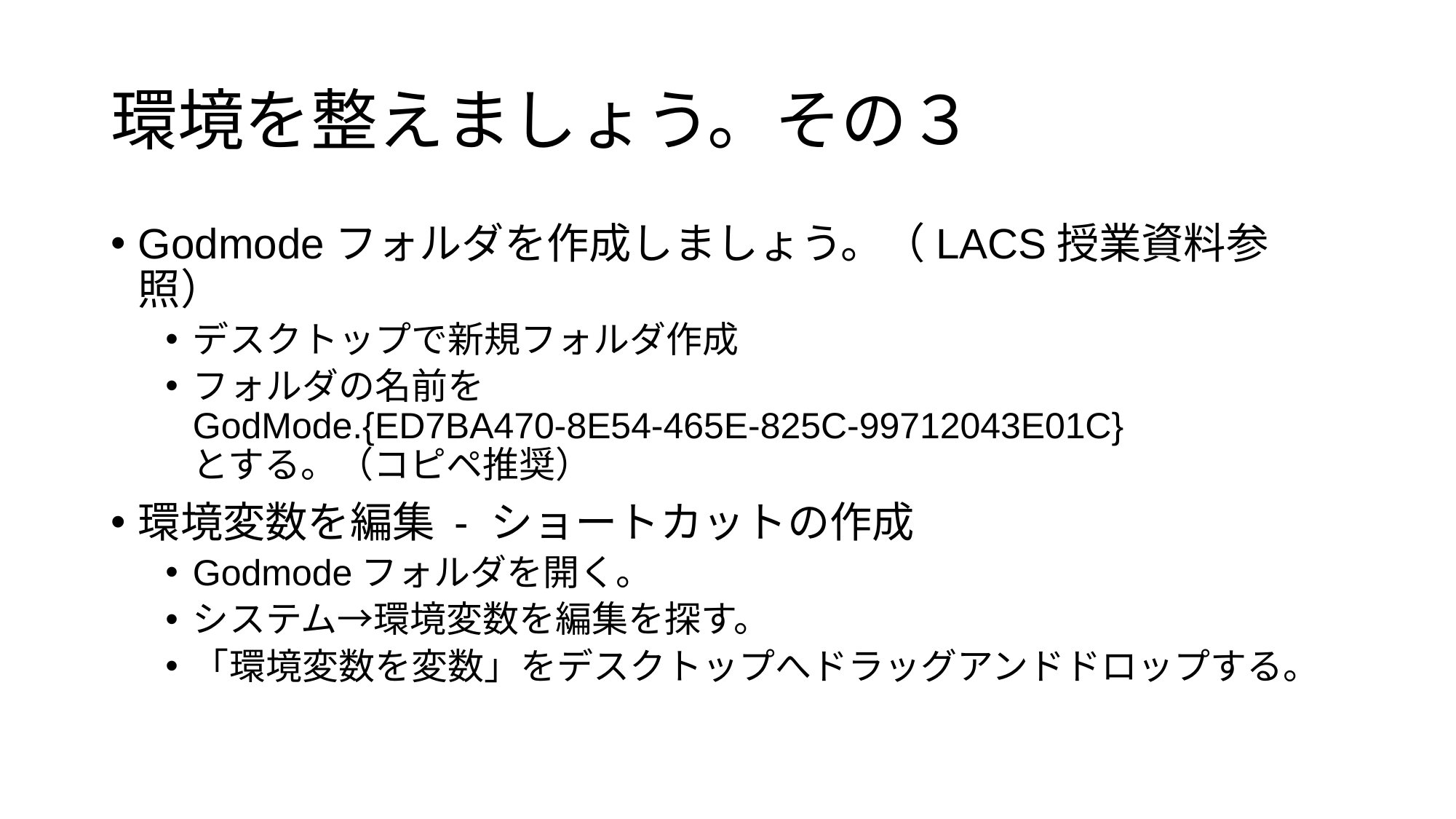

# 環境を整えましょう。その３
Godmodeフォルダを作成しましょう。（LACS授業資料参照）
デスクトップで新規フォルダ作成
フォルダの名前を
GodMode.{ED7BA470-8E54-465E-825C-99712043E01C}
とする。（コピペ推奨）
環境変数を編集 - ショートカットの作成
Godmodeフォルダを開く。
システム→環境変数を編集を探す。
「環境変数を変数」をデスクトップへドラッグアンドドロップする。